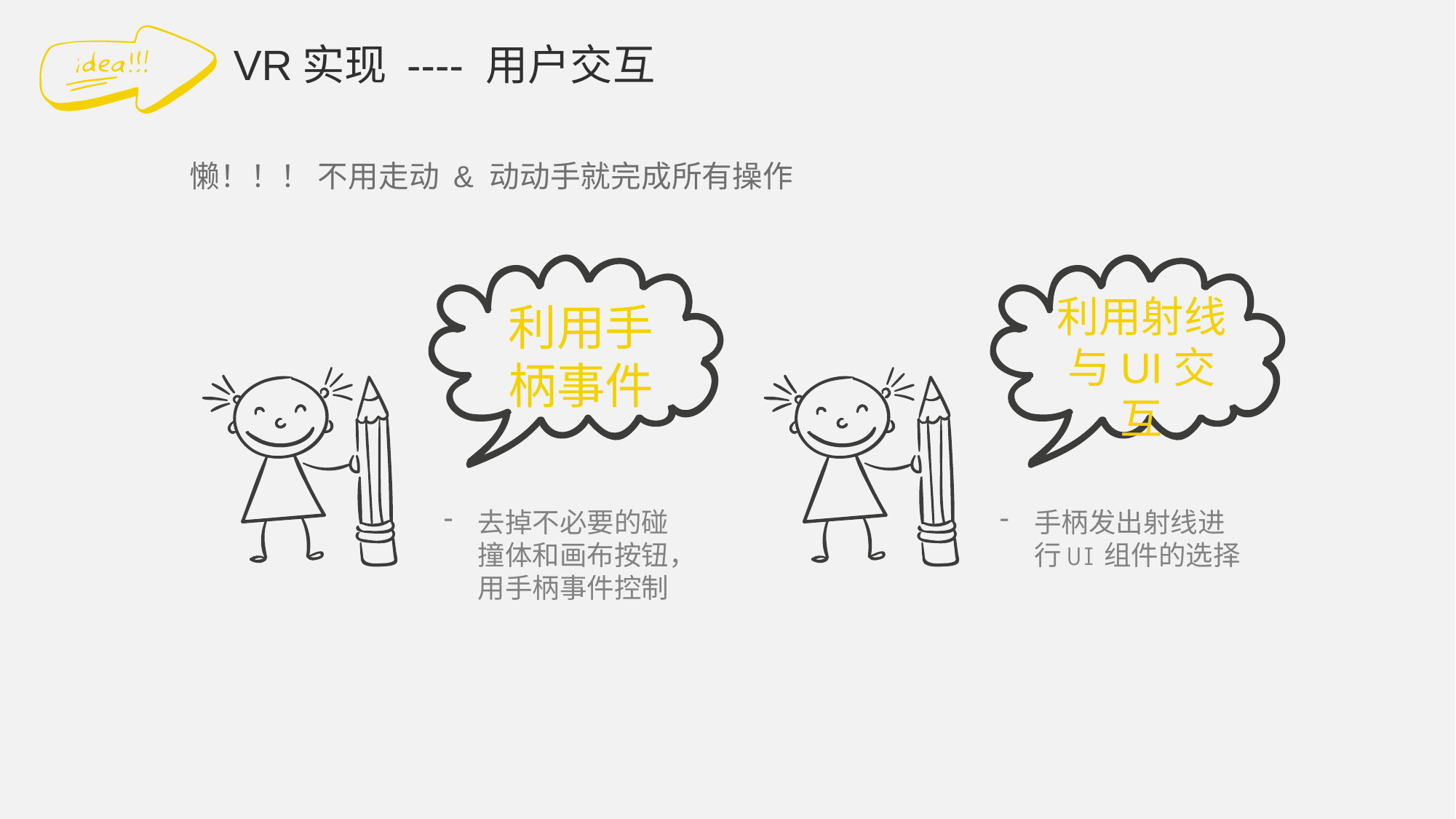

VR实现 ---- 用户交互
懒！！！ 不用走动 & 动动手就完成所有操作

利用射线与UI交互
利用手柄事件

去掉不必要的碰撞体和画布按钮，用手柄事件控制
手柄发出射线进行UI组件的选择